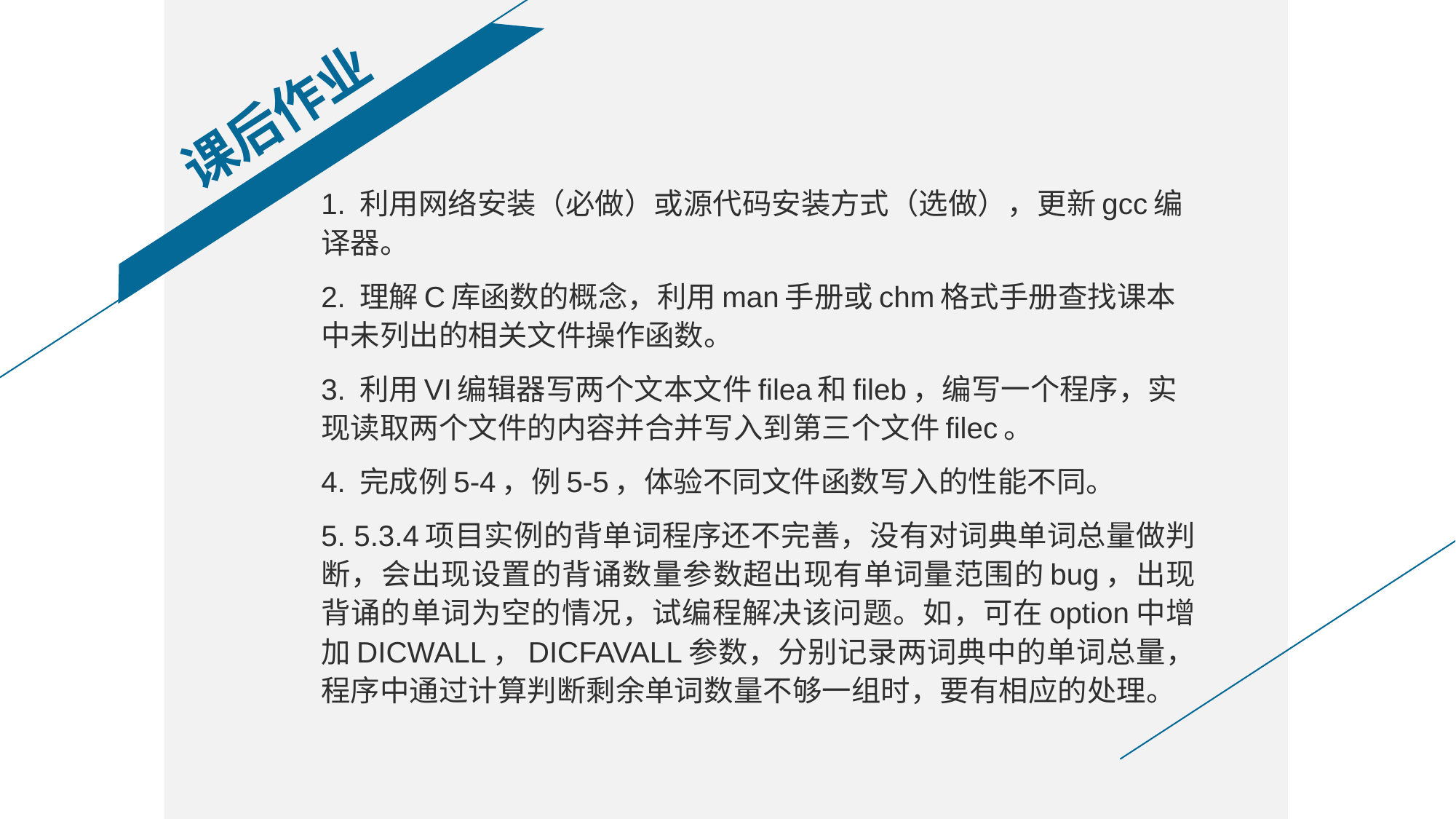

# 课后作业

1. 利用网络安装（必做）或源代码安装方式（选做），更新gcc编译器。
2. 理解C库函数的概念，利用man手册或chm格式手册查找课本中未列出的相关文件操作函数。
3. 利用VI编辑器写两个文本文件filea和fileb，编写一个程序，实现读取两个文件的内容并合并写入到第三个文件filec。
4. 完成例5-4，例5-5，体验不同文件函数写入的性能不同。
5. 5.3.4项目实例的背单词程序还不完善，没有对词典单词总量做判断，会出现设置的背诵数量参数超出现有单词量范围的bug，出现背诵的单词为空的情况，试编程解决该问题。如，可在option中增加DICWALL，DICFAVALL参数，分别记录两词典中的单词总量，程序中通过计算判断剩余单词数量不够一组时，要有相应的处理。